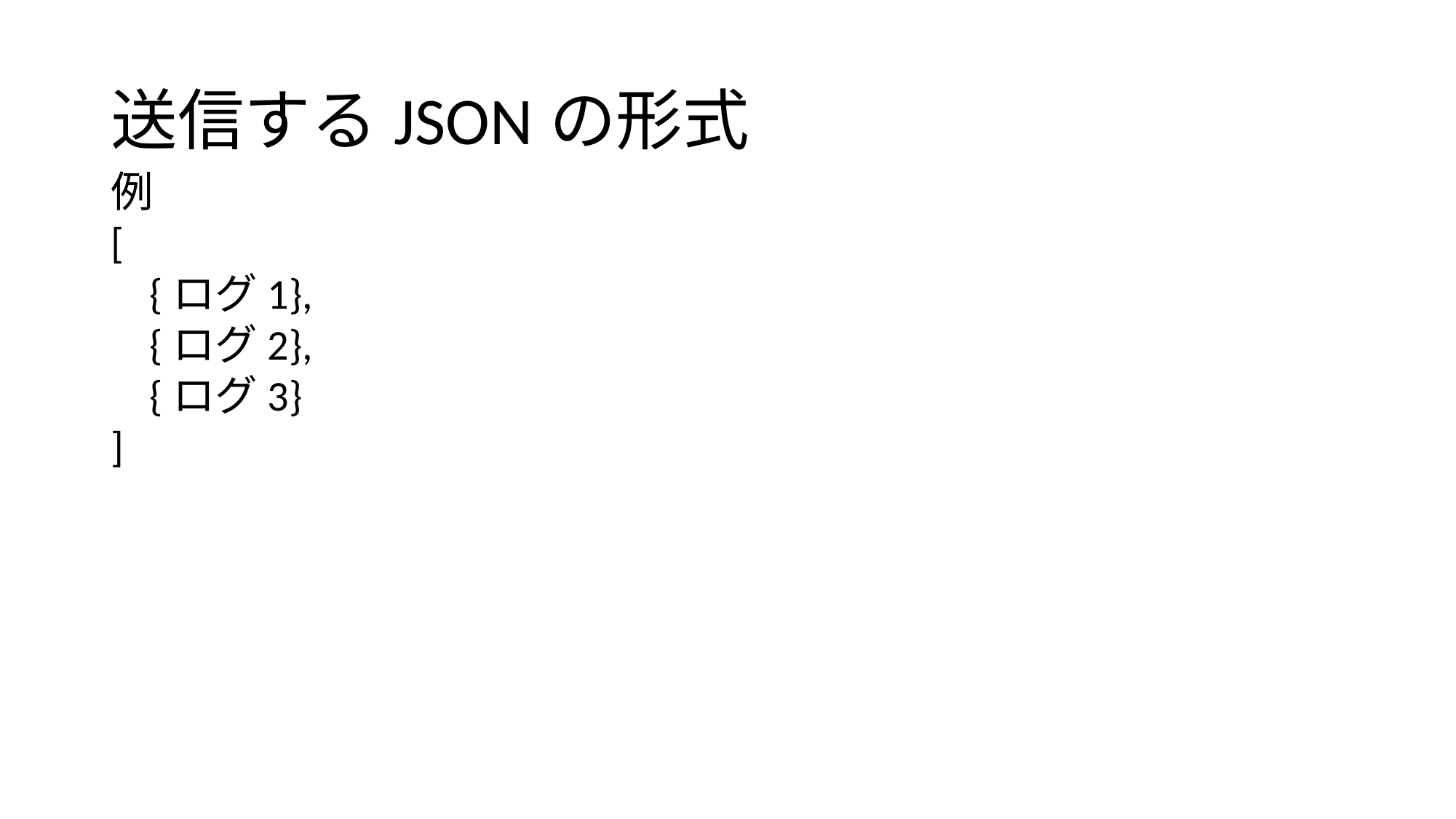

# 送信するJSONの形式
例
[
    {ログ1},
    {ログ2},
    {ログ3}
]